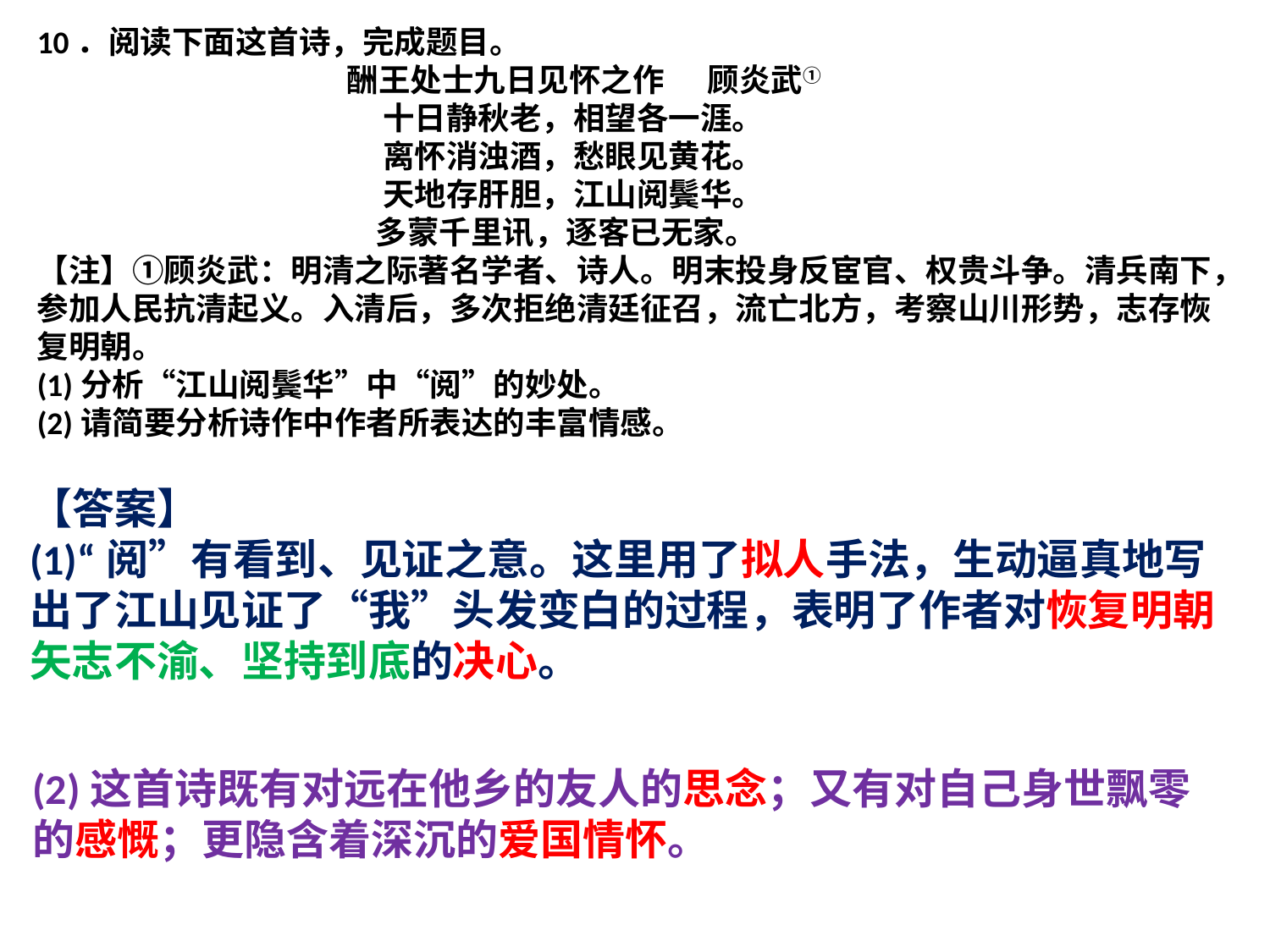

10．阅读下面这首诗，完成题目。
                                          酬王处士九日见怀之作      顾炎武①
                                               十日静秋老，相望各一涯。
                                               离怀消浊酒，愁眼见黄花。
                                               天地存肝胆，江山阅鬓华。
                                              多蒙千里讯，逐客已无家。
【注】①顾炎武：明清之际著名学者、诗人。明末投身反宦官、权贵斗争。清兵南下，参加人民抗清起义。入清后，多次拒绝清廷征召，流亡北方，考察山川形势，志存恢复明朝。
(1)分析“江山阅鬓华”中“阅”的妙处。
(2)请简要分析诗作中作者所表达的丰富情感。
【答案】
(1)“阅”有看到、见证之意。这里用了拟人手法，生动逼真地写出了江山见证了“我”头发变白的过程，表明了作者对恢复明朝矢志不渝、坚持到底的决心。
(2)这首诗既有对远在他乡的友人的思念；又有对自己身世飘零的感慨；更隐含着深沉的爱国情怀。